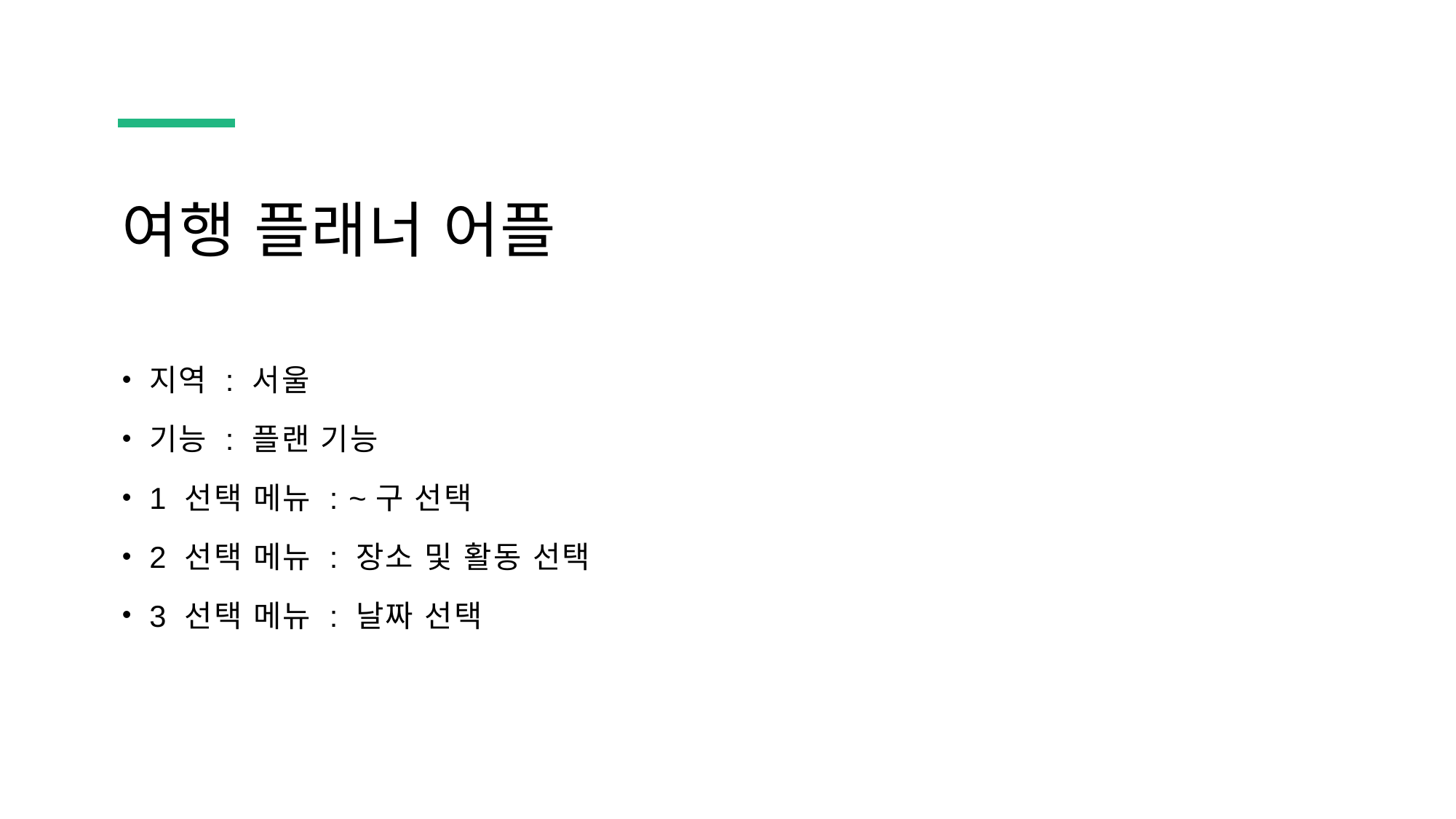

# 여행 플래너 어플
지역 : 서울
기능 : 플랜 기능
1 선택 메뉴 : ~구 선택
2 선택 메뉴 : 장소 및 활동 선택
3 선택 메뉴 : 날짜 선택